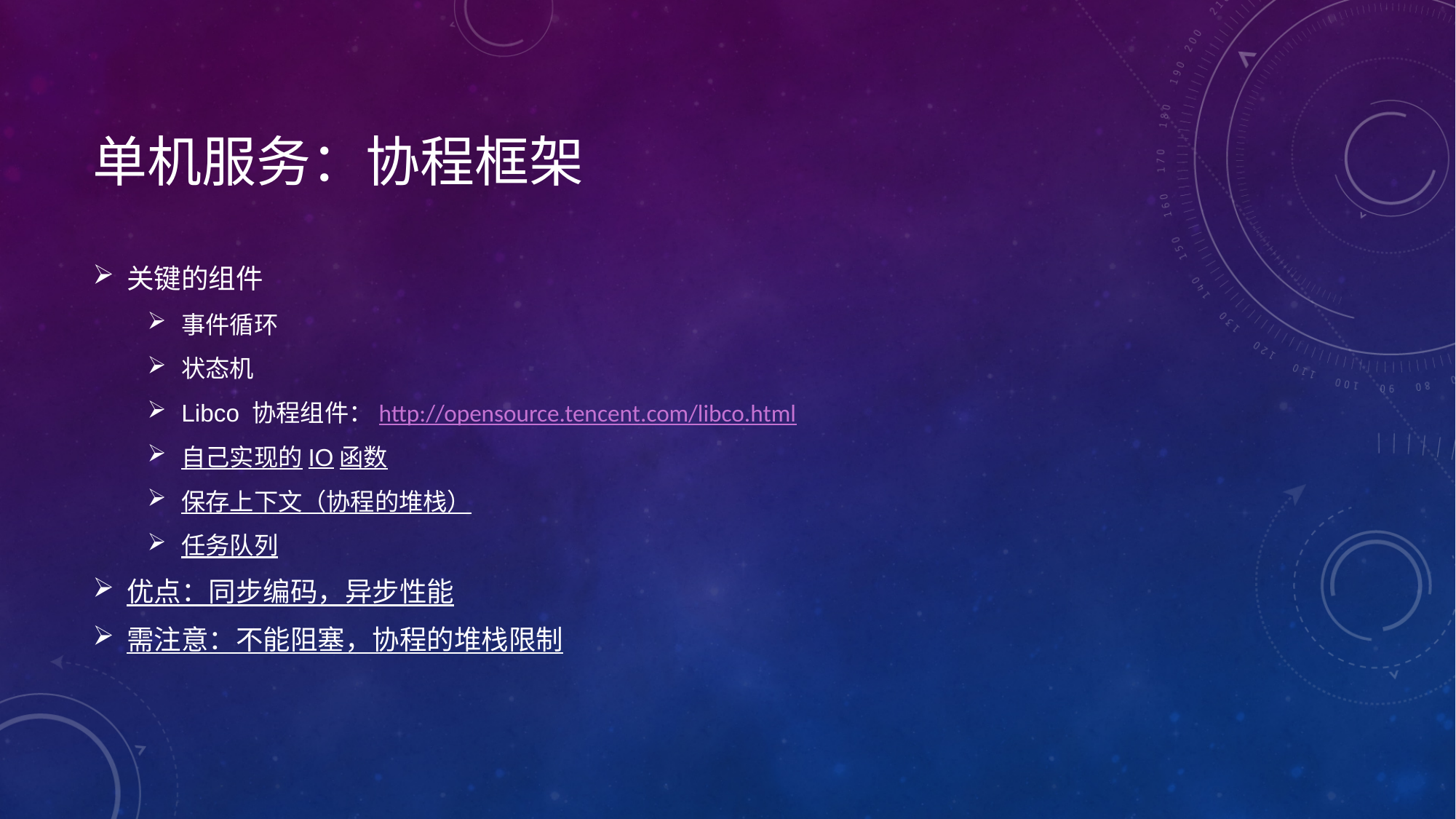

# 单机服务：协程框架
关键的组件
事件循环
状态机
Libco 协程组件：http://opensource.tencent.com/libco.html
自己实现的IO函数
保存上下文（协程的堆栈）
任务队列
优点：同步编码，异步性能
需注意：不能阻塞，协程的堆栈限制